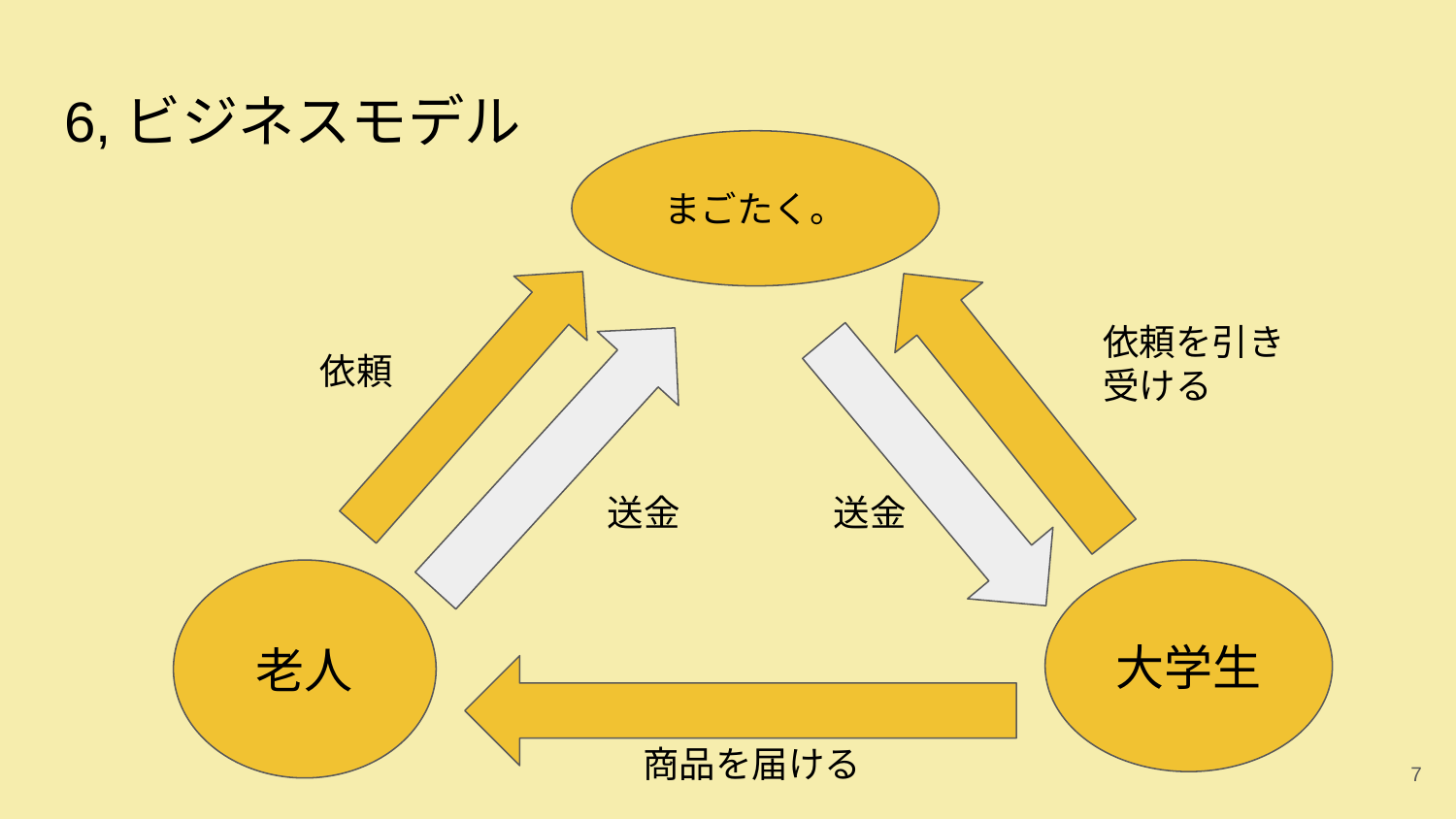

# 6,ビジネスモデル
まごたく。

依頼を引き受ける
依頼

送金

送金
老人
大学生

商品を届ける
7